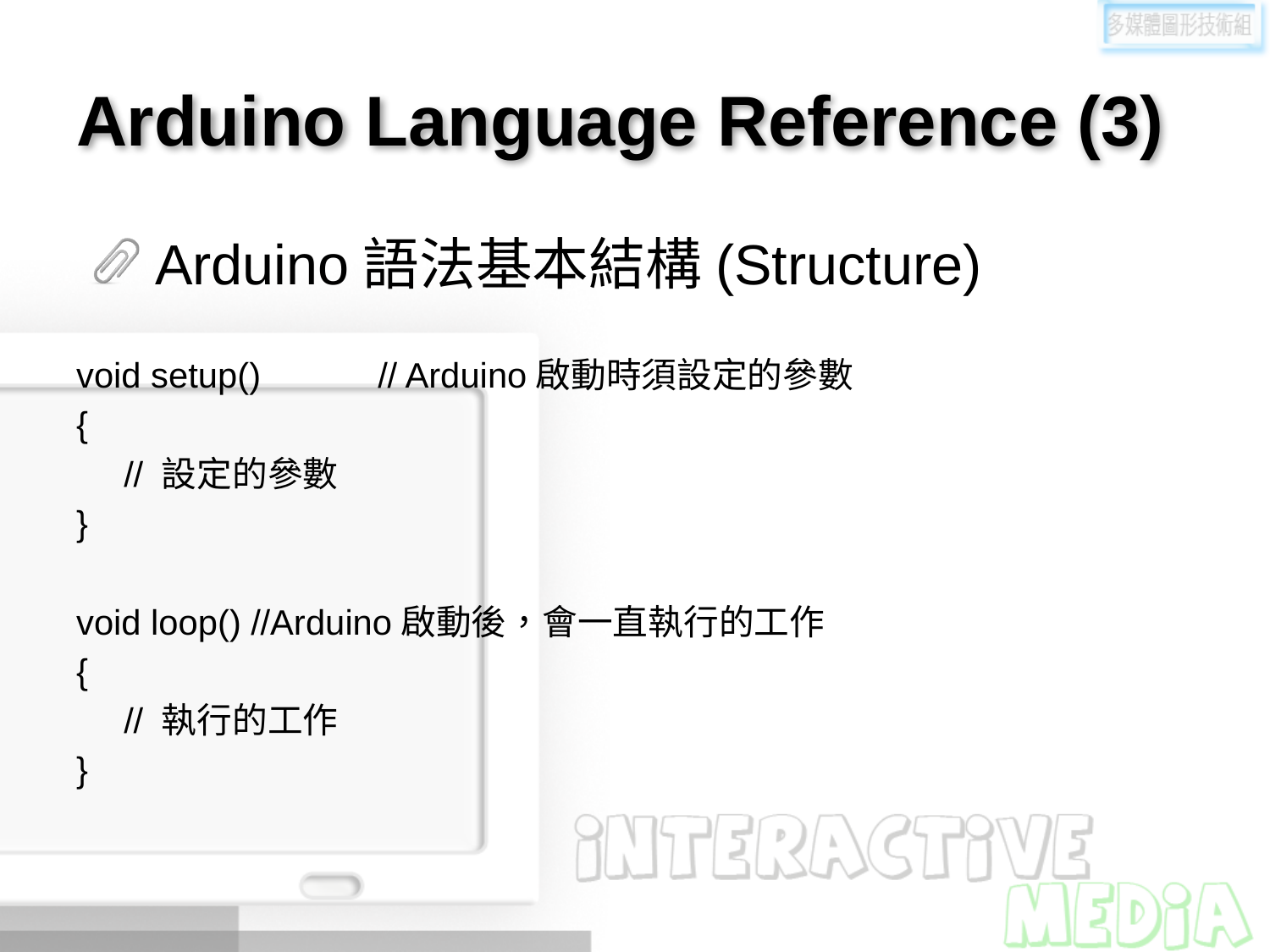

# Arduino Language Reference (3)
Arduino語法基本結構(Structure)

void setup()	// Arduino啟動時須設定的參數
{
	// 設定的參數
}

void loop()	//Arduino啟動後，會一直執行的工作
{
	// 執行的工作
}